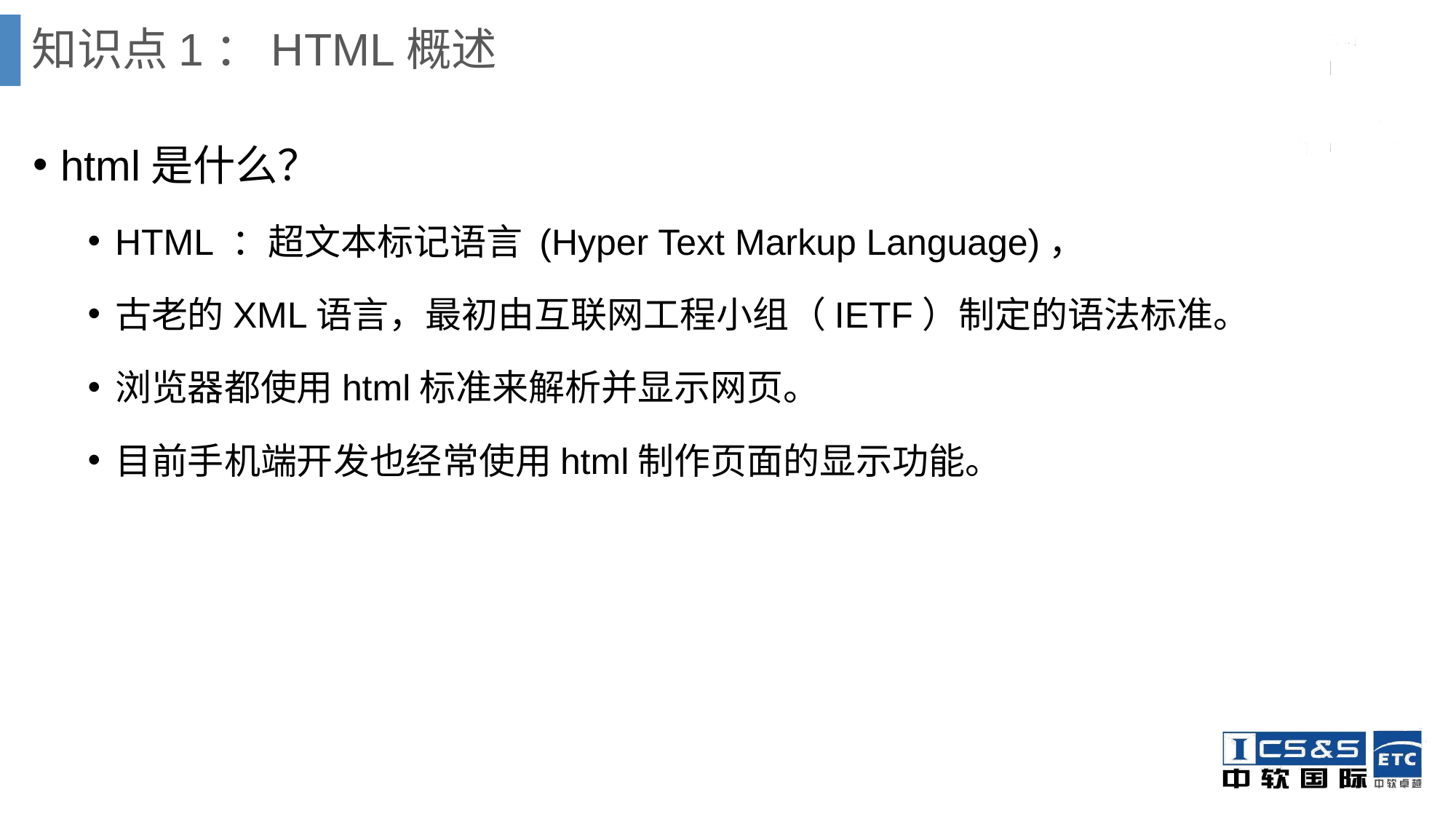

# 知识点1：HTML概述
html是什么？
HTML ：超文本标记语言 (Hyper Text Markup Language)，
古老的XML语言，最初由互联网工程小组（IETF）制定的语法标准。
浏览器都使用html标准来解析并显示网页。
目前手机端开发也经常使用html制作页面的显示功能。